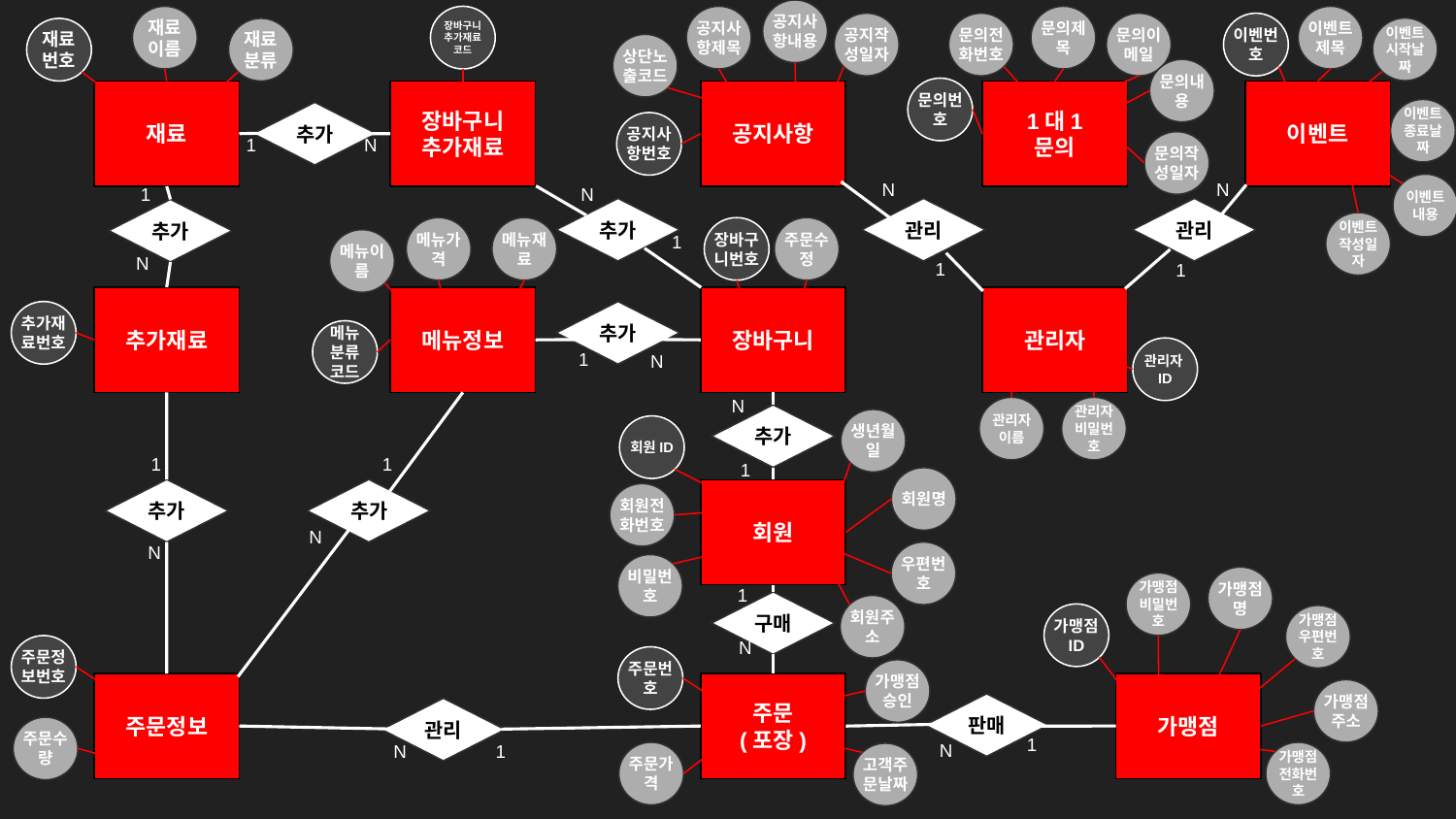

공지사항내용
재료이름
장바구니 추가재료코드
공지사항제목
문의제목
이벤트제목
공지작성일자
문의전화번호
문의이메일
이벤번호
이벤트시작날짜
재료번호
재료분류
상단노출코드
문의내용
문의번호
재료
장바구니
추가재료
공지사항
1대1
문의
이벤트
이벤트종료날짜
추가
공지사항번호
N
1
문의작성일자
N
N
1
N
이벤트 내용
추가
관리
관리
추가
이벤트작성일자
메뉴재료
메뉴가격
장바구니번호
주문수정
1
메뉴이름
N
1
1
추가재료
메뉴정보
장바구니
관리자
추가재료번호
추가
메뉴 분류 코드
1
관리자ID
N
N
관리자이름
관리자비밀번호
추가
생년월일
회원ID
1
1
1
회원명
추가
추가
회원
회원전화번호
N
N
우편번호
비밀번호
가맹점명
1
가맹점비밀번호
구매
회원주소
가맹점ID
가맹점우편번호
N
주문정보번호
주문번호
가맹점승인
주문정보
주문
(포장)
가맹점
가맹점주소
판매
관리
주문수량
1
N
N
1
주문가격
가맹점전화번호
고객주문날짜